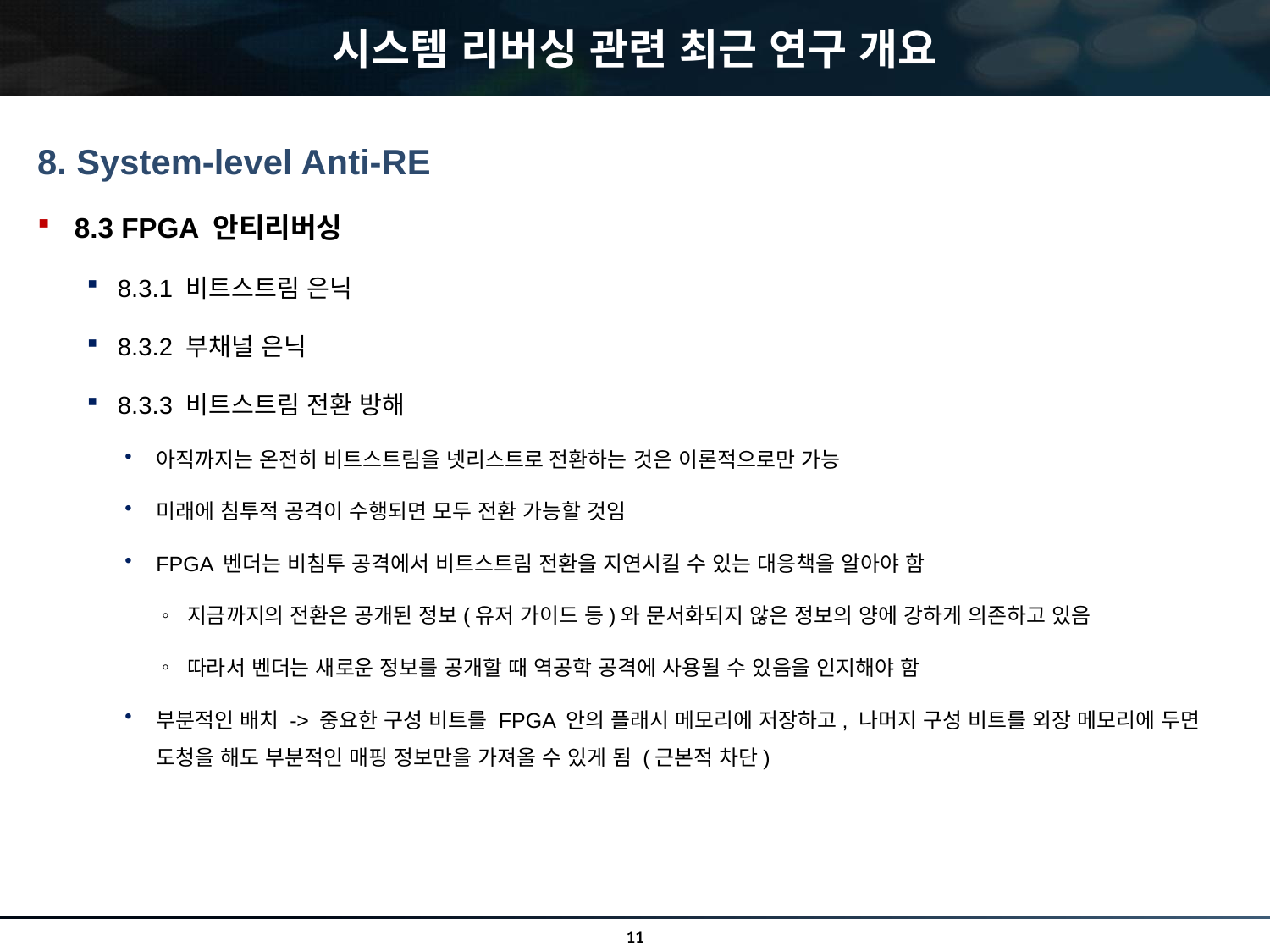

# 시스템 리버싱 관련 최근 연구 개요
8. System-level Anti-RE
8.3 FPGA 안티리버싱
8.3.1 비트스트림 은닉
8.3.2 부채널 은닉
8.3.3 비트스트림 전환 방해
아직까지는 온전히 비트스트림을 넷리스트로 전환하는 것은 이론적으로만 가능
미래에 침투적 공격이 수행되면 모두 전환 가능할 것임
FPGA 벤더는 비침투 공격에서 비트스트림 전환을 지연시킬 수 있는 대응책을 알아야 함
지금까지의 전환은 공개된 정보(유저 가이드 등)와 문서화되지 않은 정보의 양에 강하게 의존하고 있음
따라서 벤더는 새로운 정보를 공개할 때 역공학 공격에 사용될 수 있음을 인지해야 함
부분적인 배치 -> 중요한 구성 비트를 FPGA 안의 플래시 메모리에 저장하고, 나머지 구성 비트를 외장 메모리에 두면 도청을 해도 부분적인 매핑 정보만을 가져올 수 있게 됨 (근본적 차단)